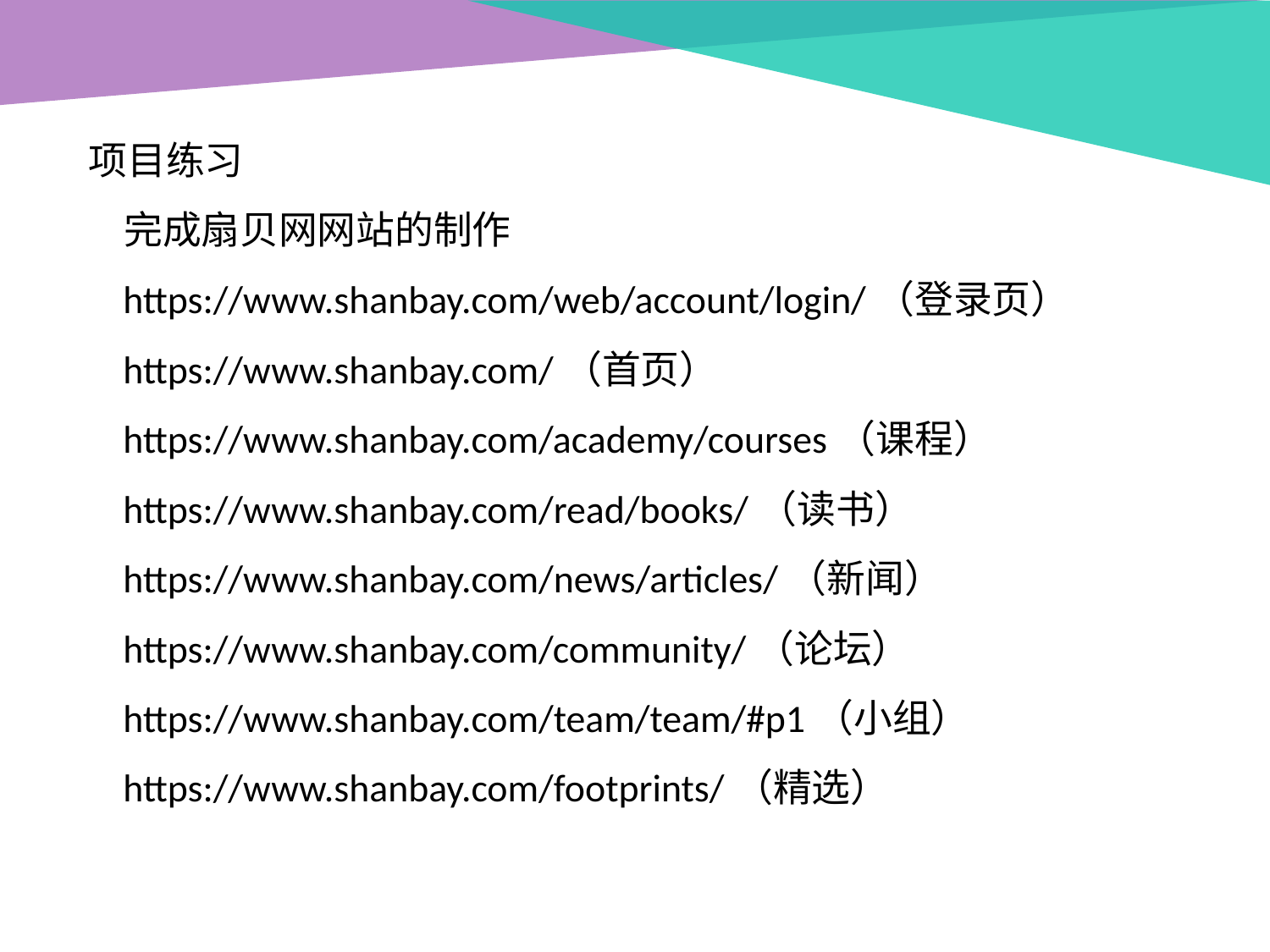

项目练习
   完成扇贝网网站的制作
    https://www.shanbay.com/web/account/login/（登录页）
    https://www.shanbay.com/（首页）
    https://www.shanbay.com/academy/courses（课程）
    https://www.shanbay.com/read/books/（读书）
    https://www.shanbay.com/news/articles/（新闻）
    https://www.shanbay.com/community/（论坛）
    https://www.shanbay.com/team/team/#p1（小组）
    https://www.shanbay.com/footprints/（精选）